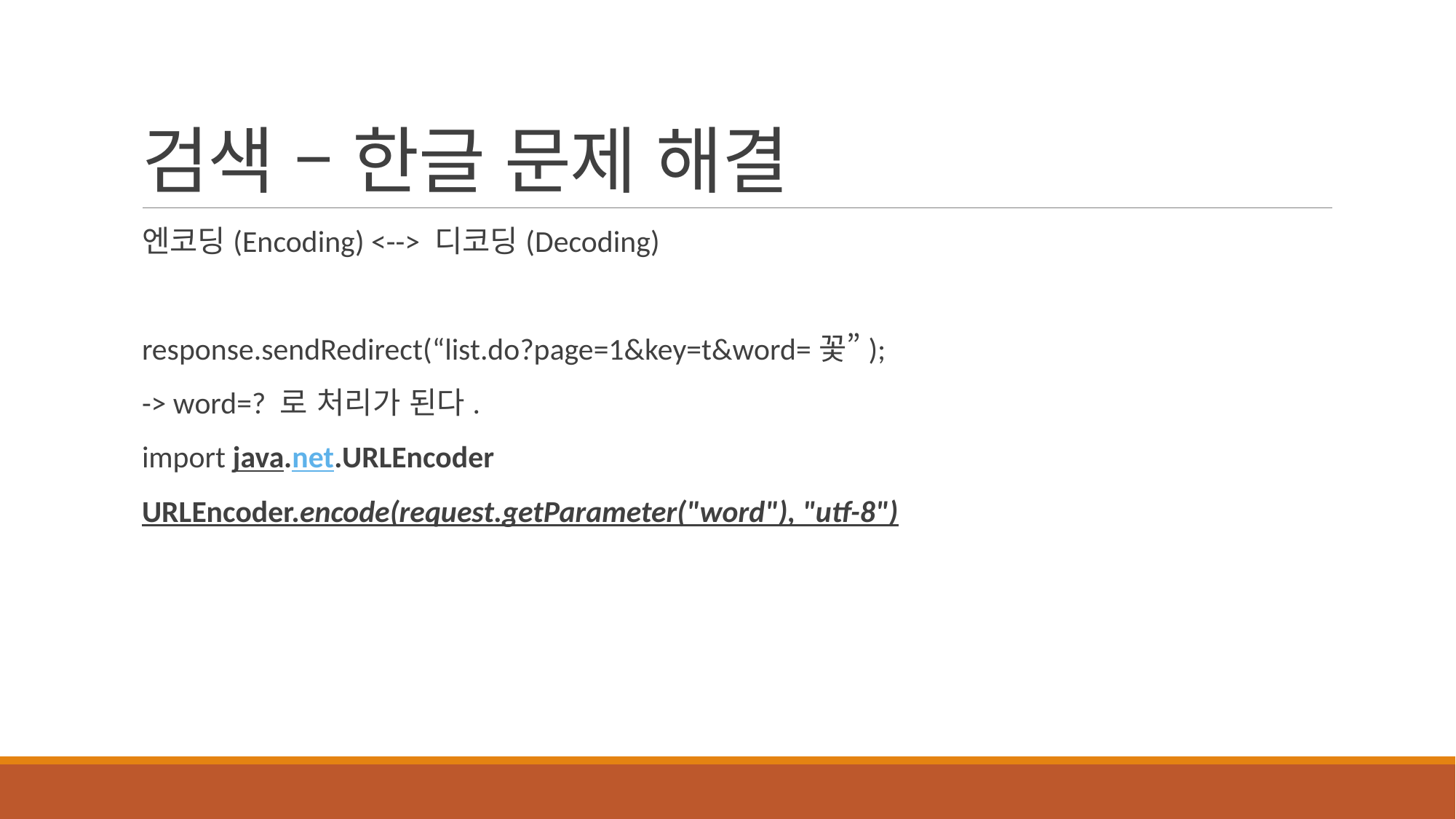

# 검색 – 한글 문제 해결
엔코딩(Encoding) <--> 디코딩(Decoding)

response.sendRedirect(“list.do?page=1&key=t&word=꽃”);
-> word=? 로 처리가 된다.
import java.net.URLEncoder
URLEncoder.encode(request.getParameter("word"), "utf-8")